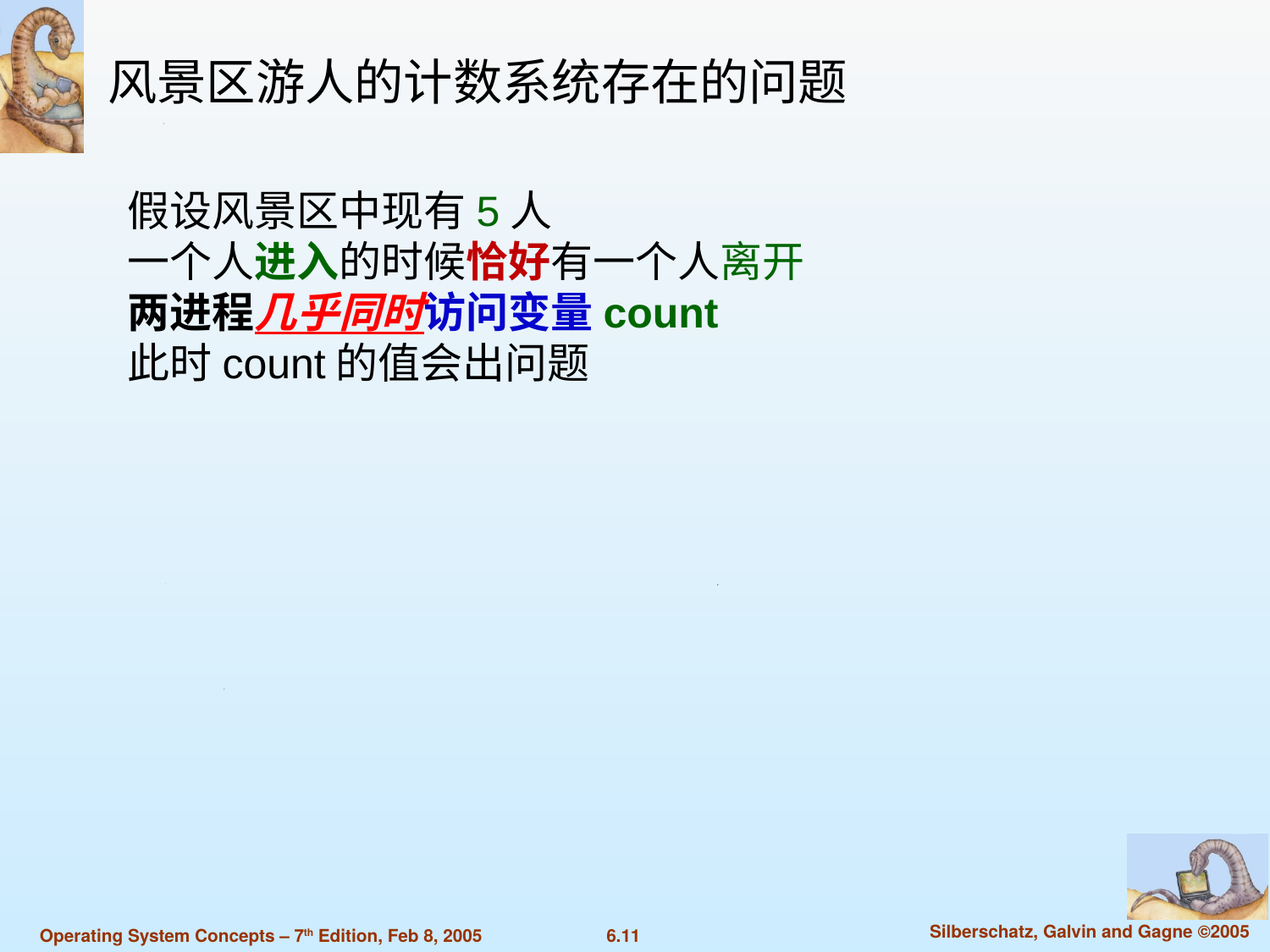

风景区游人的计数系统存在的问题
假设风景区中现有5人
一个人进入的时候恰好有一个人离开
两进程几乎同时访问变量count
此时count的值会出问题